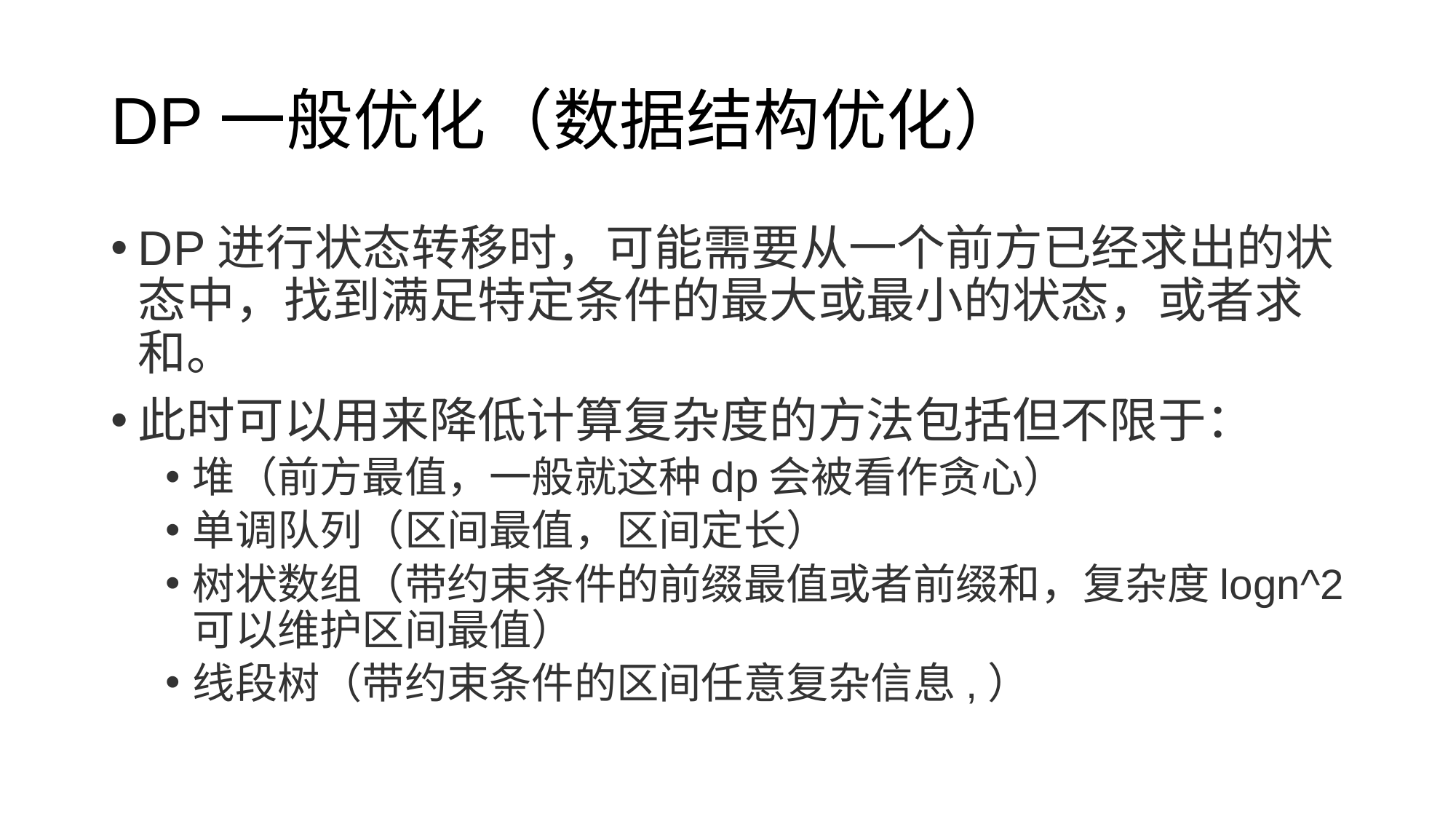

# DP一般优化（数据结构优化）
DP进行状态转移时，可能需要从一个前方已经求出的状态中，找到满足特定条件的最大或最小的状态，或者求和。
此时可以用来降低计算复杂度的方法包括但不限于：
堆（前方最值，一般就这种dp会被看作贪心）
单调队列（区间最值，区间定长）
树状数组（带约束条件的前缀最值或者前缀和，复杂度logn^2可以维护区间最值）
线段树（带约束条件的区间任意复杂信息,）